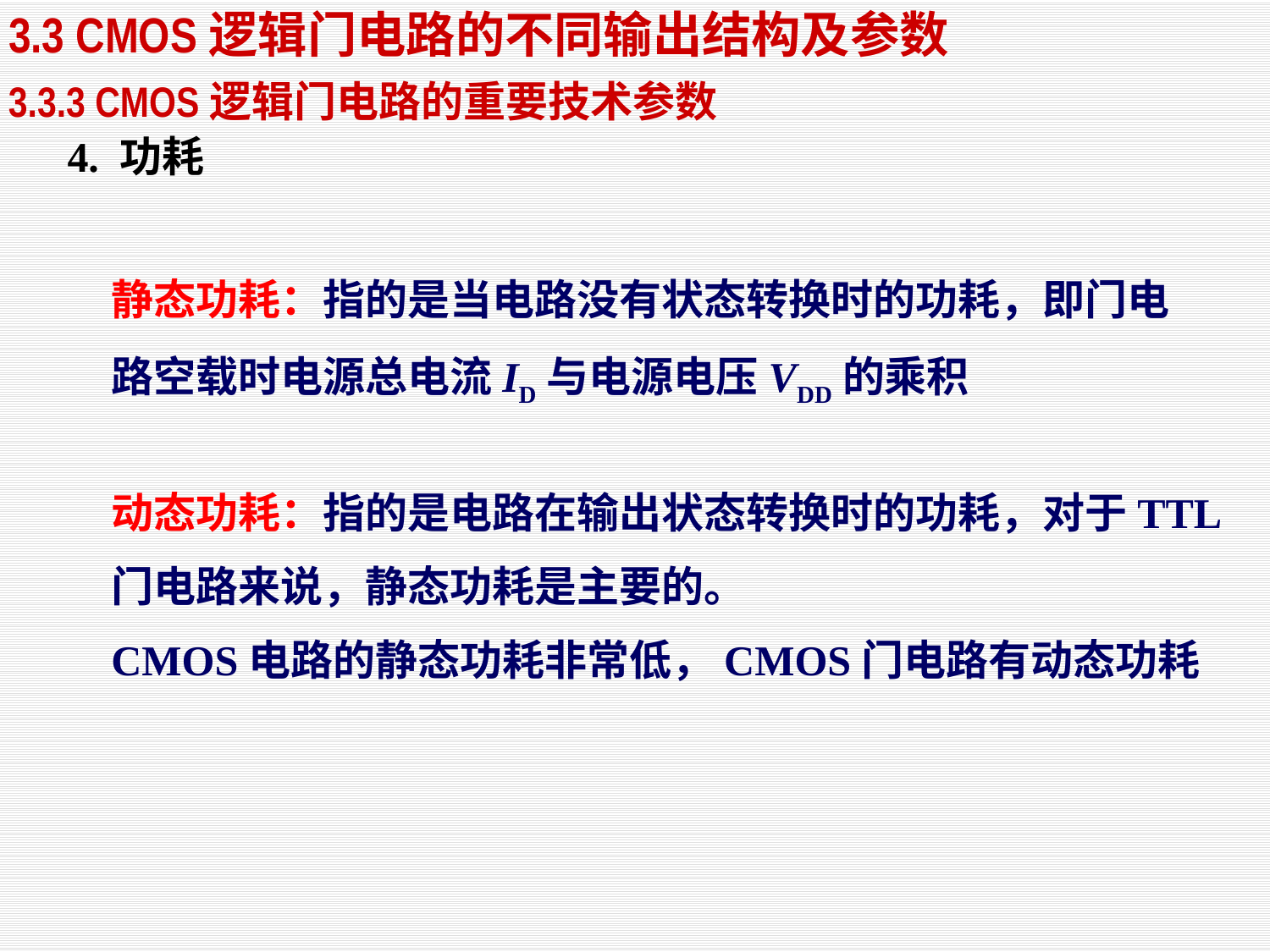

3.3 CMOS逻辑门电路的不同输出结构及参数
3.3.3 CMOS逻辑门电路的重要技术参数
4. 功耗
静态功耗：指的是当电路没有状态转换时的功耗，即门电路空载时电源总电流ID与电源电压VDD的乘积
动态功耗：指的是电路在输出状态转换时的功耗，对于TTL门电路来说，静态功耗是主要的。
CMOS电路的静态功耗非常低，CMOS门电路有动态功耗